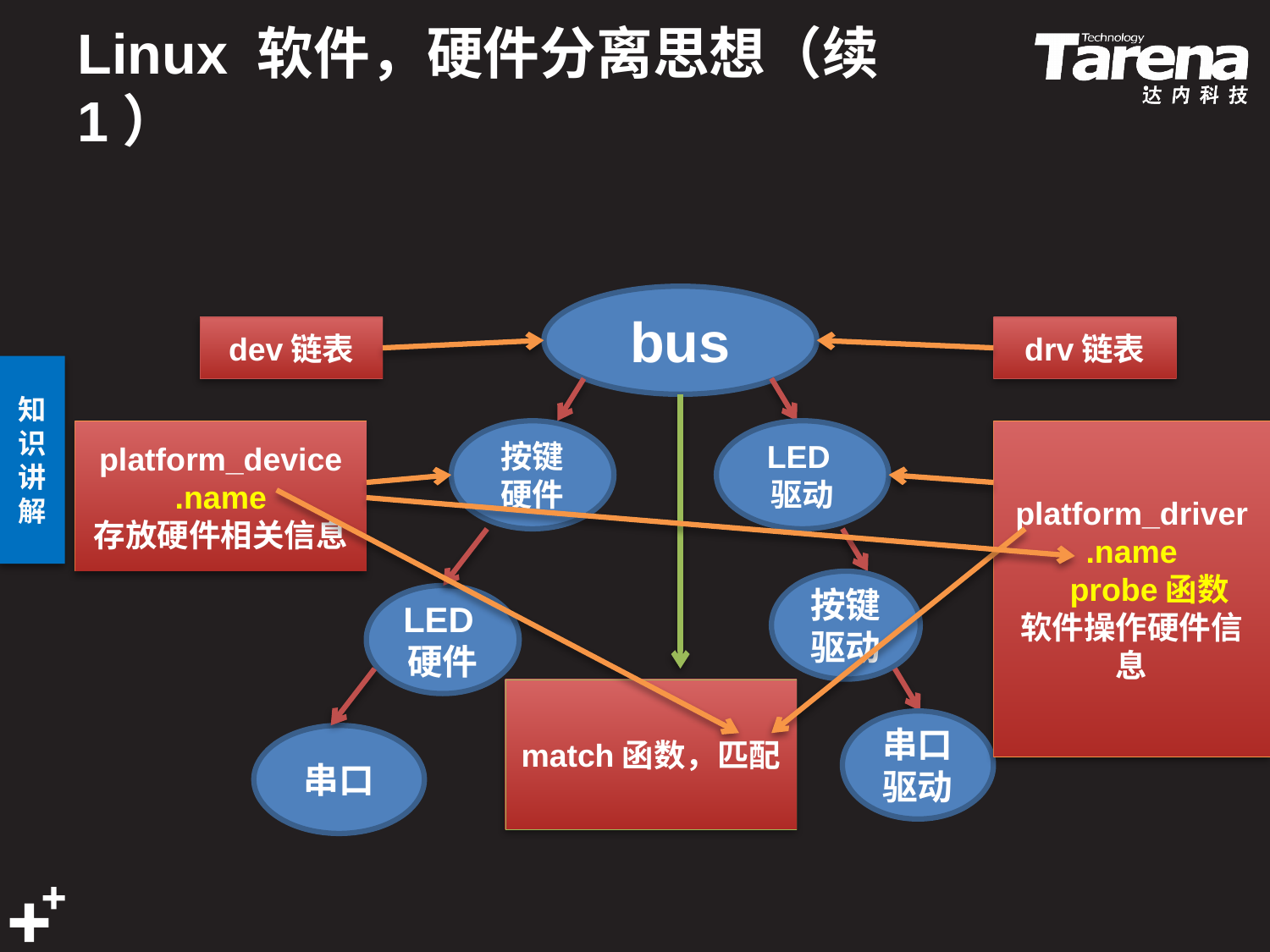

# Linux 软件，硬件分离思想（续1）

bus
dev链表
drv链表
platform_device
.name
存放硬件相关信息
按键硬件
LED驱动
platform_driver
.name
    probe函数
软件操作硬件信息
按键驱动
LED硬件
match函数，匹配
串口驱动
串口